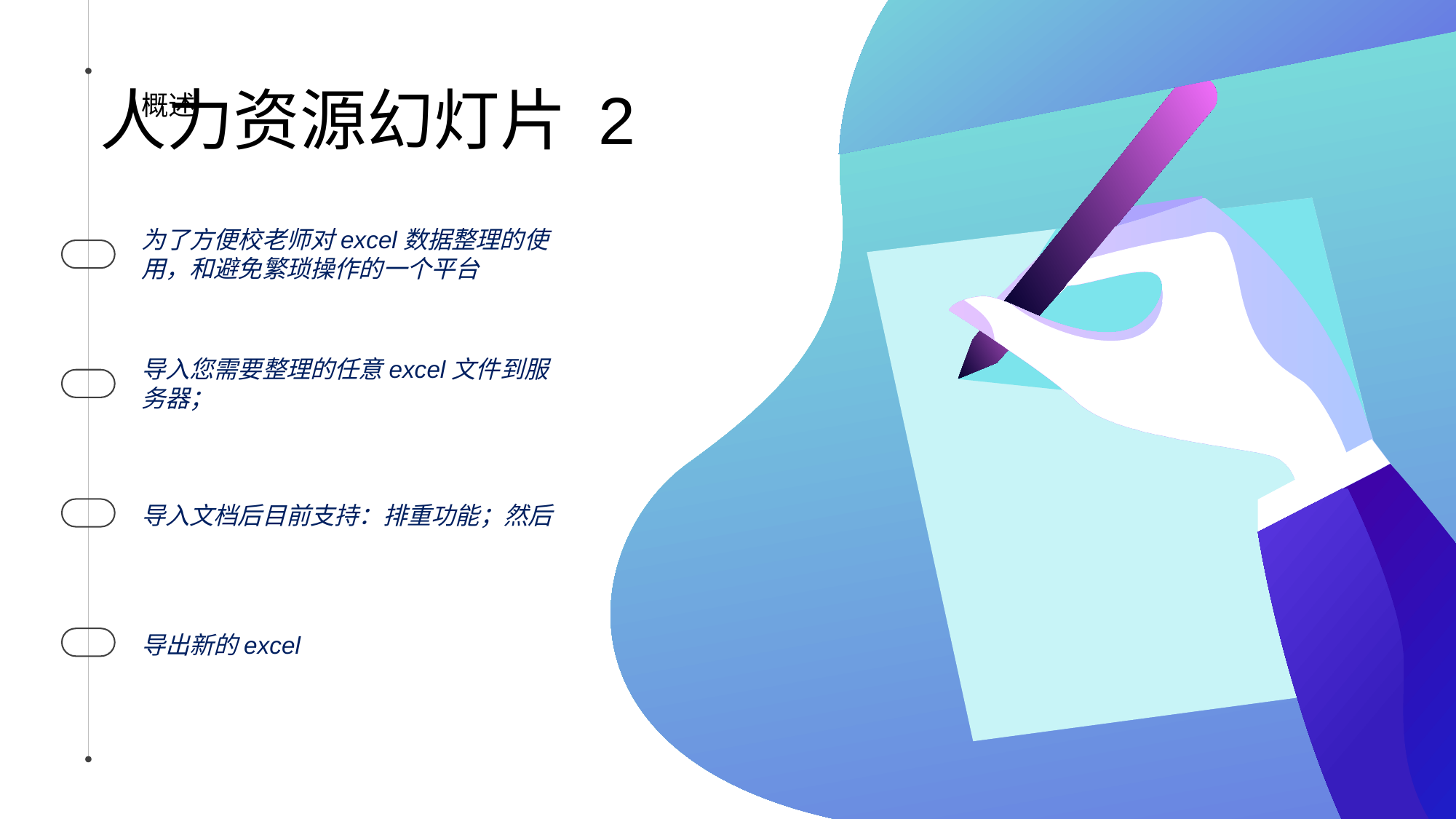

# 人力资源幻灯片 2

概述
为了方便校老师对excel数据整理的使用，和避免繁琐操作的一个平台

导入您需要整理的任意excel文件到服务器；

导入文档后目前支持：排重功能；然后

导出新的excel